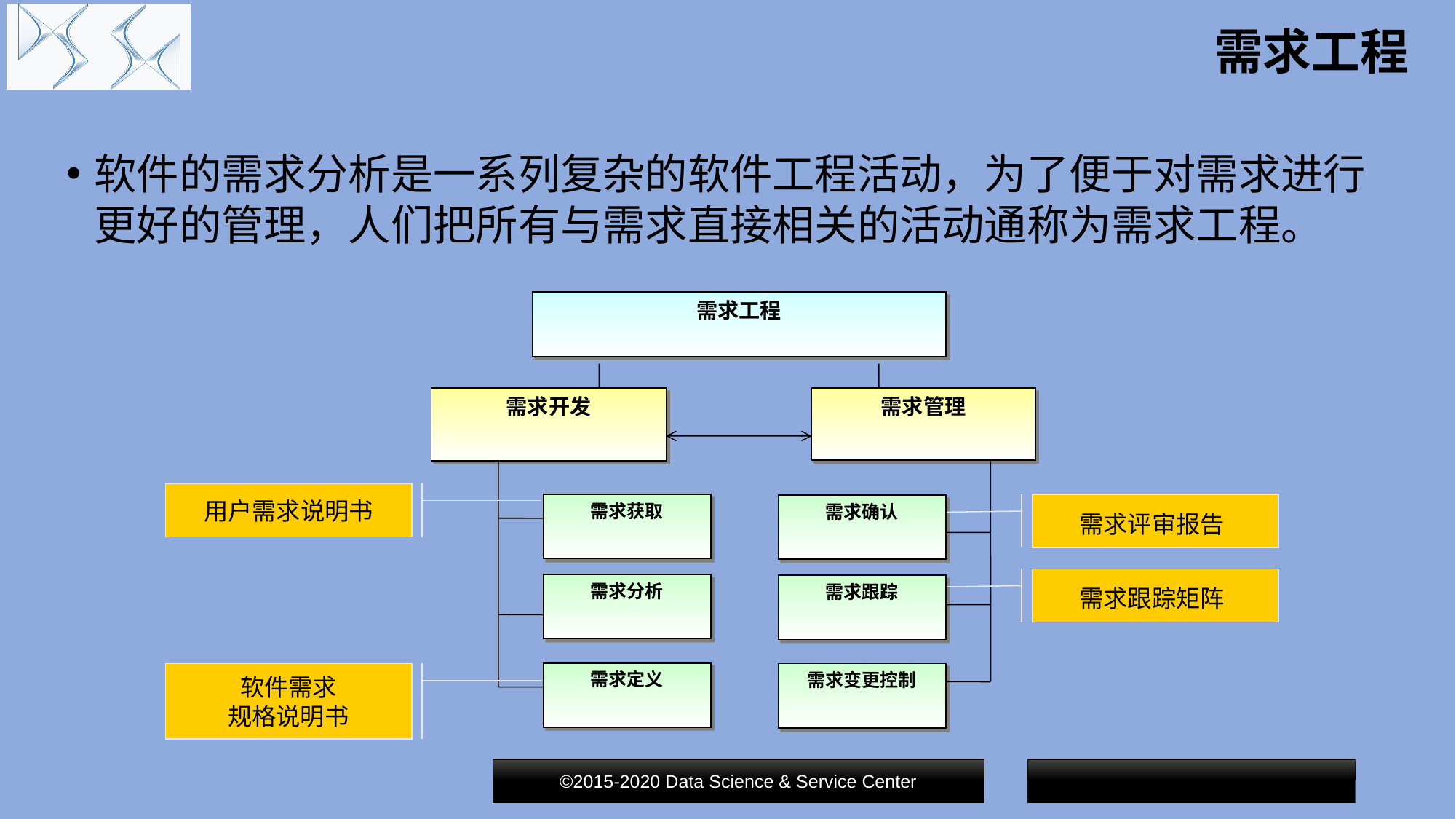

# 需求工程
软件的需求分析是一系列复杂的软件工程活动，为了便于对需求进行更好的管理，人们把所有与需求直接相关的活动通称为需求工程。

需求工程

需求管理
需求开发

用户需求说明书
需求评审报告
需求获取
需求确认

需求跟踪矩阵
需求分析
需求跟踪

需求定义
软件需求
规格说明书
需求变更控制

©2015-2020 Data Science & Service Center
9